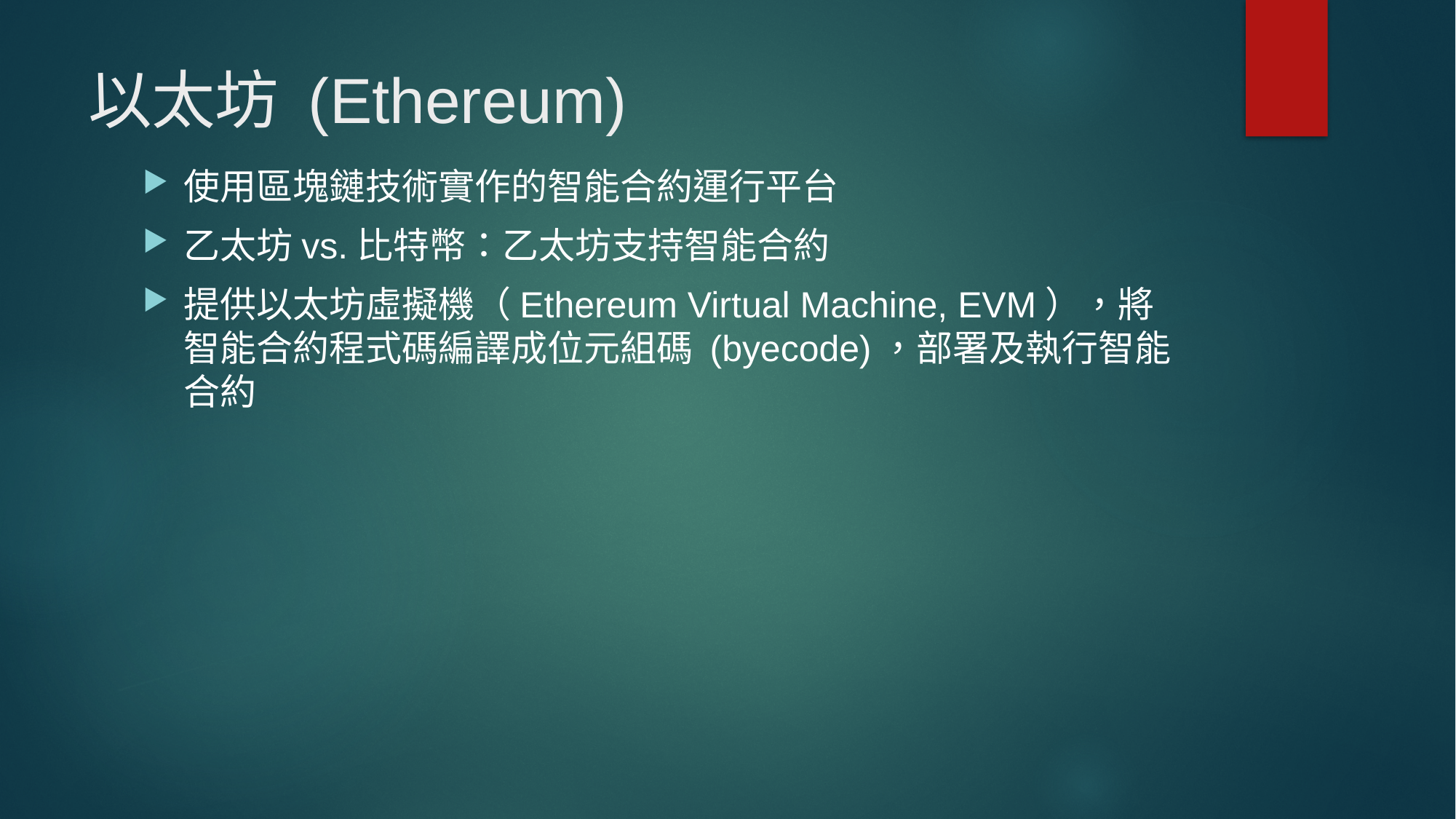

# 以太坊 (Ethereum)
使用區塊鏈技術實作的智能合約運行平台
乙太坊vs.比特幣：乙太坊支持智能合約
提供以太坊虛擬機（Ethereum Virtual Machine, EVM），將智能合約程式碼編譯成位元組碼 (byecode)，部署及執行智能合約